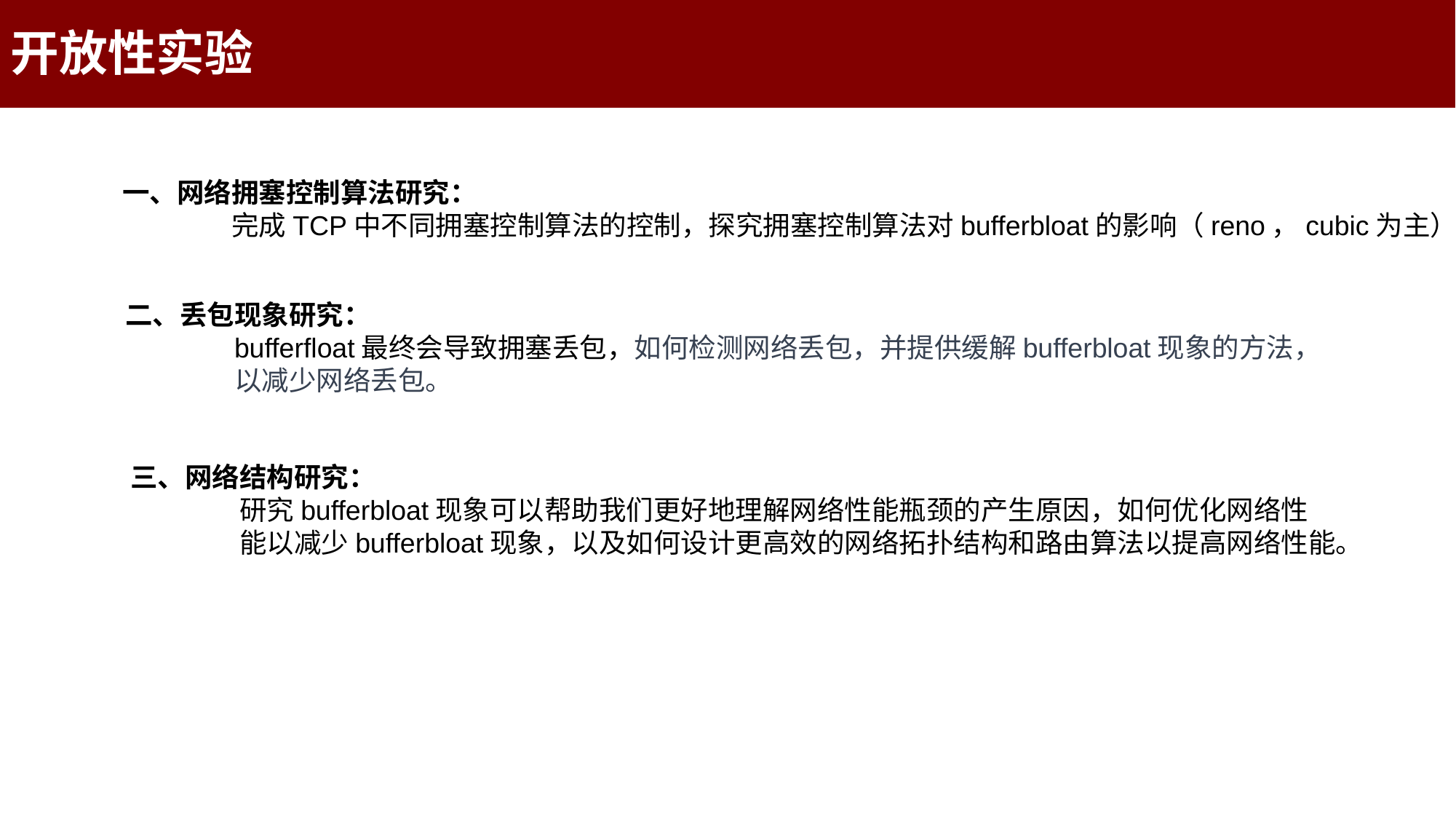

开放性实验
一、网络拥塞控制算法研究：
	完成TCP中不同拥塞控制算法的控制，探究拥塞控制算法对bufferbloat的影响（reno，cubic为主）
二、丢包现象研究：
	bufferfloat最终会导致拥塞丢包，如何检测网络丢包，并提供缓解bufferbloat现象的方法，
	以减少网络丢包。
三、网络结构研究：
	研究bufferbloat现象可以帮助我们更好地理解网络性能瓶颈的产生原因，如何优化网络性
	能以减少bufferbloat现象，以及如何设计更高效的网络拓扑结构和路由算法以提高网络性能。